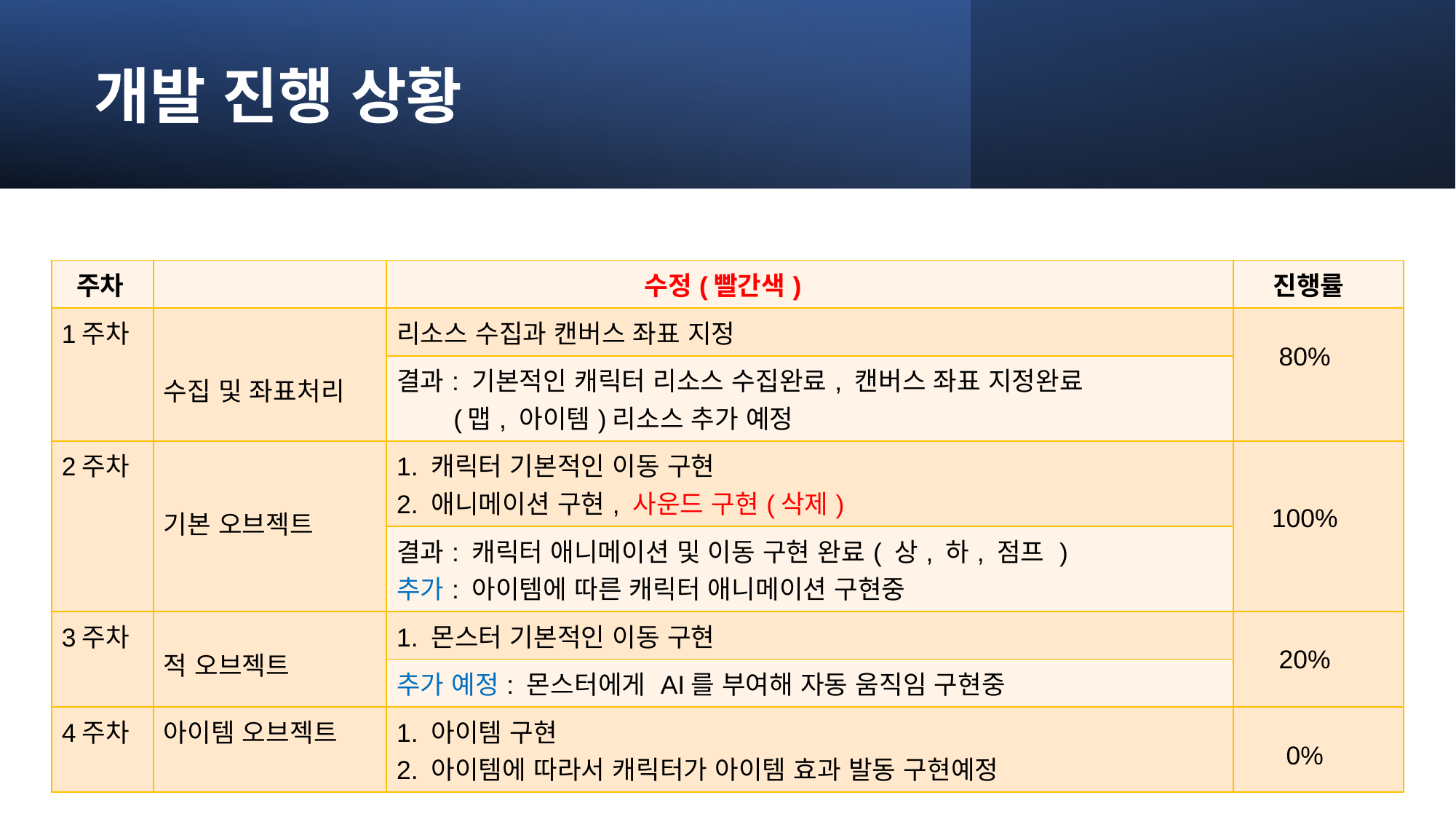

개발 진행 상황
| 주차 |  | 수정(빨간색) | 진행률 |
| --- | --- | --- | --- |
| 1주차 | 수집 및 좌표처리 | 리소스 수집과 캔버스 좌표 지정 | 80% |
|  |  | 결과: 기본적인 캐릭터 리소스 수집완료, 캔버스 좌표 지정완료          (맵, 아이템)리소스 추가 예정 |  |
| 2주차 | 기본 오브젝트 | 1. 캐릭터 기본적인 이동 구현 2. 애니메이션 구현, 사운드 구현(삭제) | 100% |
|  |  | 결과: 캐릭터 애니메이션 및 이동 구현 완료( 상, 하, 점프 ) 추가: 아이템에 따른 캐릭터 애니메이션 구현중 |  |
| 3주차 | 적 오브젝트 | 1. 몬스터 기본적인 이동 구현 | 20% |
|  |  | 추가 예정: 몬스터에게 AI를 부여해 자동 움직임 구현중 |  |
| 4주차 | 아이템 오브젝트 | 1. 아이템 구현  2. 아이템에 따라서 캐릭터가 아이템 효과 발동 구현예정 | 0% |